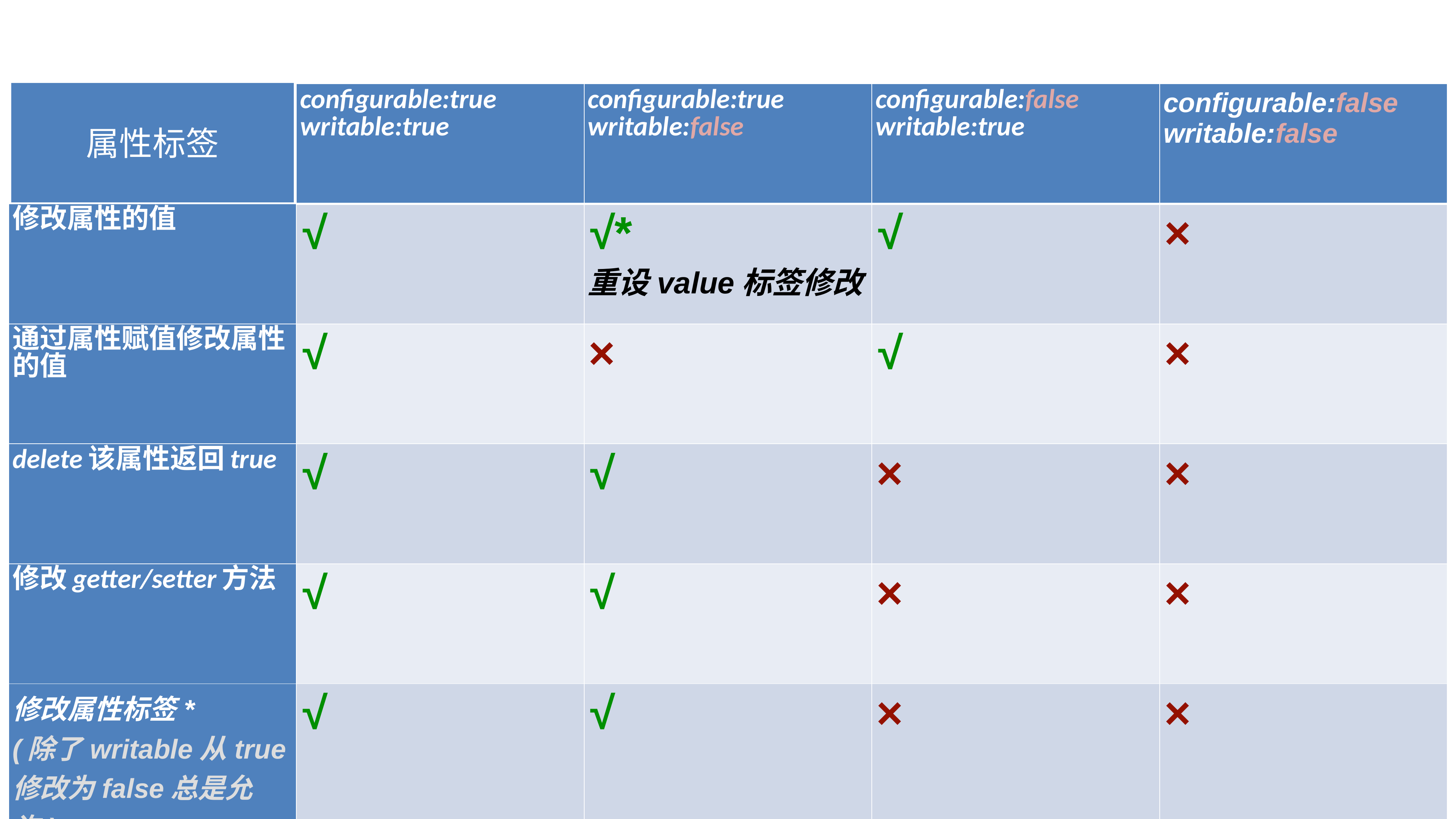

属性标签
|  | configurable:true writable:true | configurable:true writable:false | configurable:false writable:true | configurable:false writable:false |
| --- | --- | --- | --- | --- |
| 修改属性的值 | √ | √\* 重设value标签修改 | √ | × |
| 通过属性赋值修改属性的值 | √ | × | √ | × |
| delete该属性返回true | √ | √ | × | × |
| 修改getter/setter方法 | √ | √ | × | × |
| 修改属性标签\* (除了writable从true修改为false总是允许) | √ | √ | × | × |